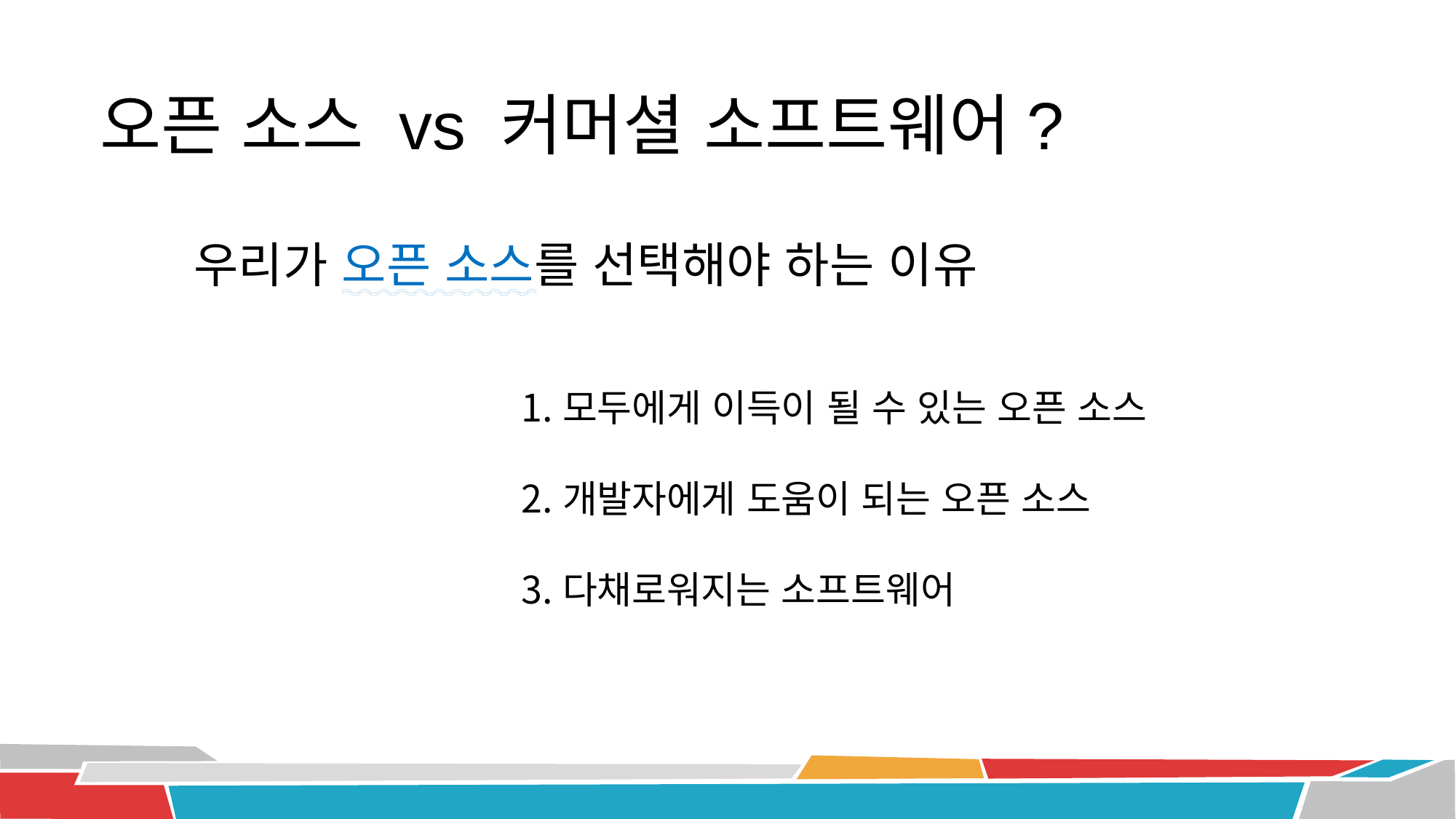

오픈 소스 vs 커머셜 소프트웨어?
우리가 오픈 소스를 선택해야 하는 이유
모두에게 이득이 될 수 있는 오픈 소스
개발자에게 도움이 되는 오픈 소스
다채로워지는 소프트웨어